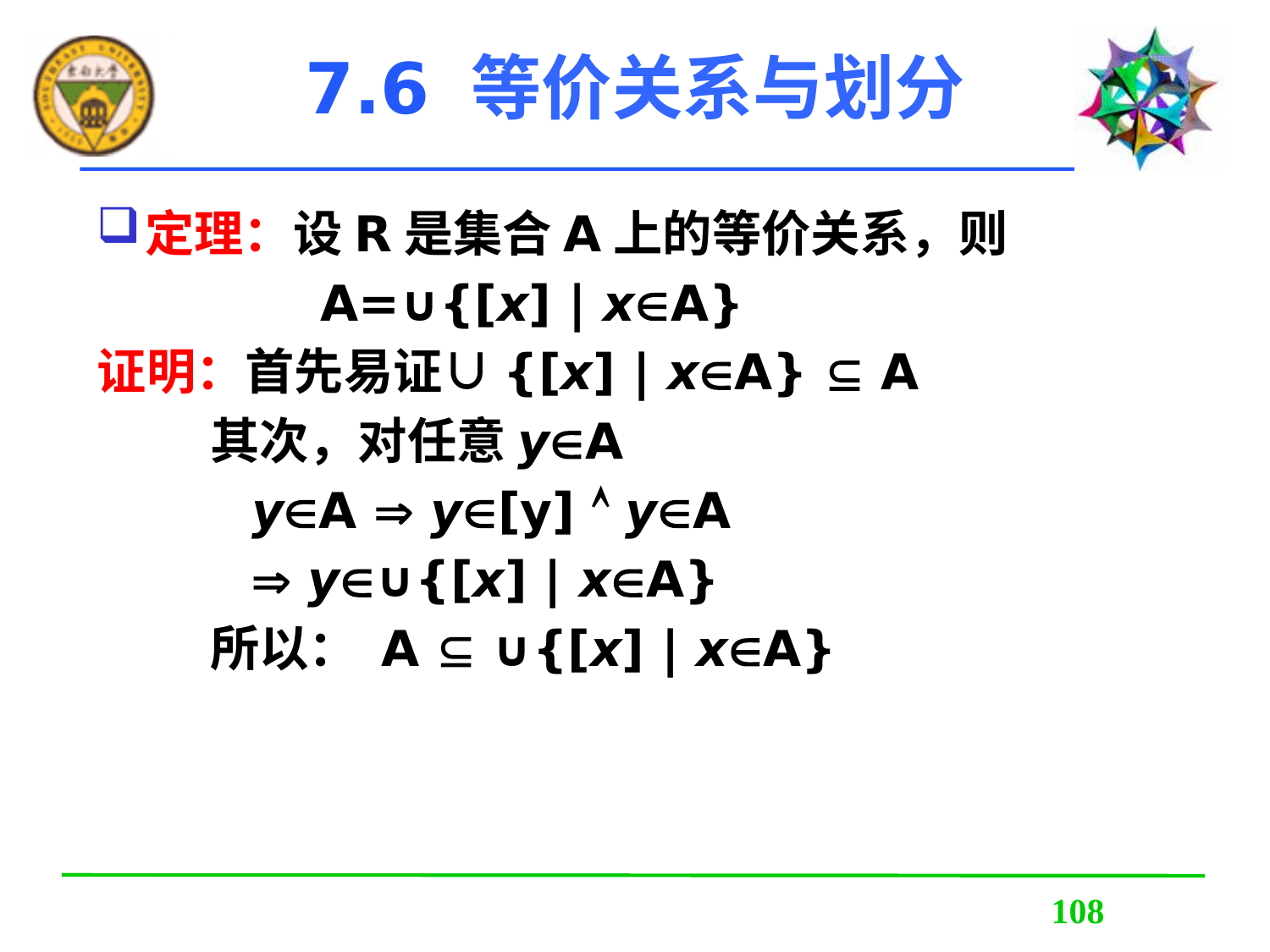

# 7.6 等价关系与划分
定理：设R是集合A上的等价关系，则
             A=∪{[x] | x∈A}
证明：首先易证∪{[x] | x∈A} ⊆ A
         其次，对任意y∈A
         y∈A ⇒ y∈[y] ∧ y∈A
         ⇒ y∈∪{[x] | x∈A}
         所以： A ⊆ ∪{[x] | x∈A}